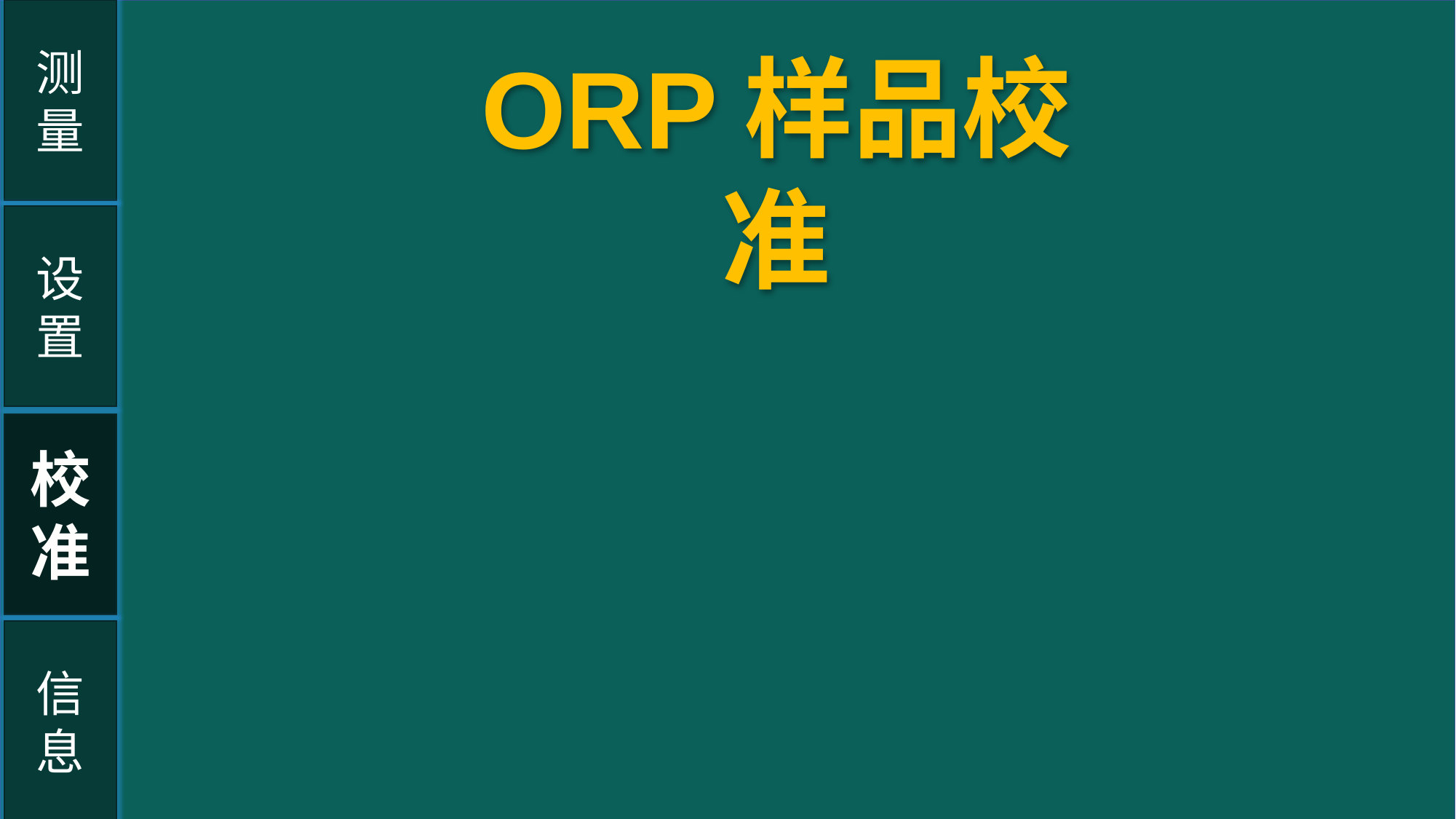

测
量
ORP样品校准
设置
校
准
信
息